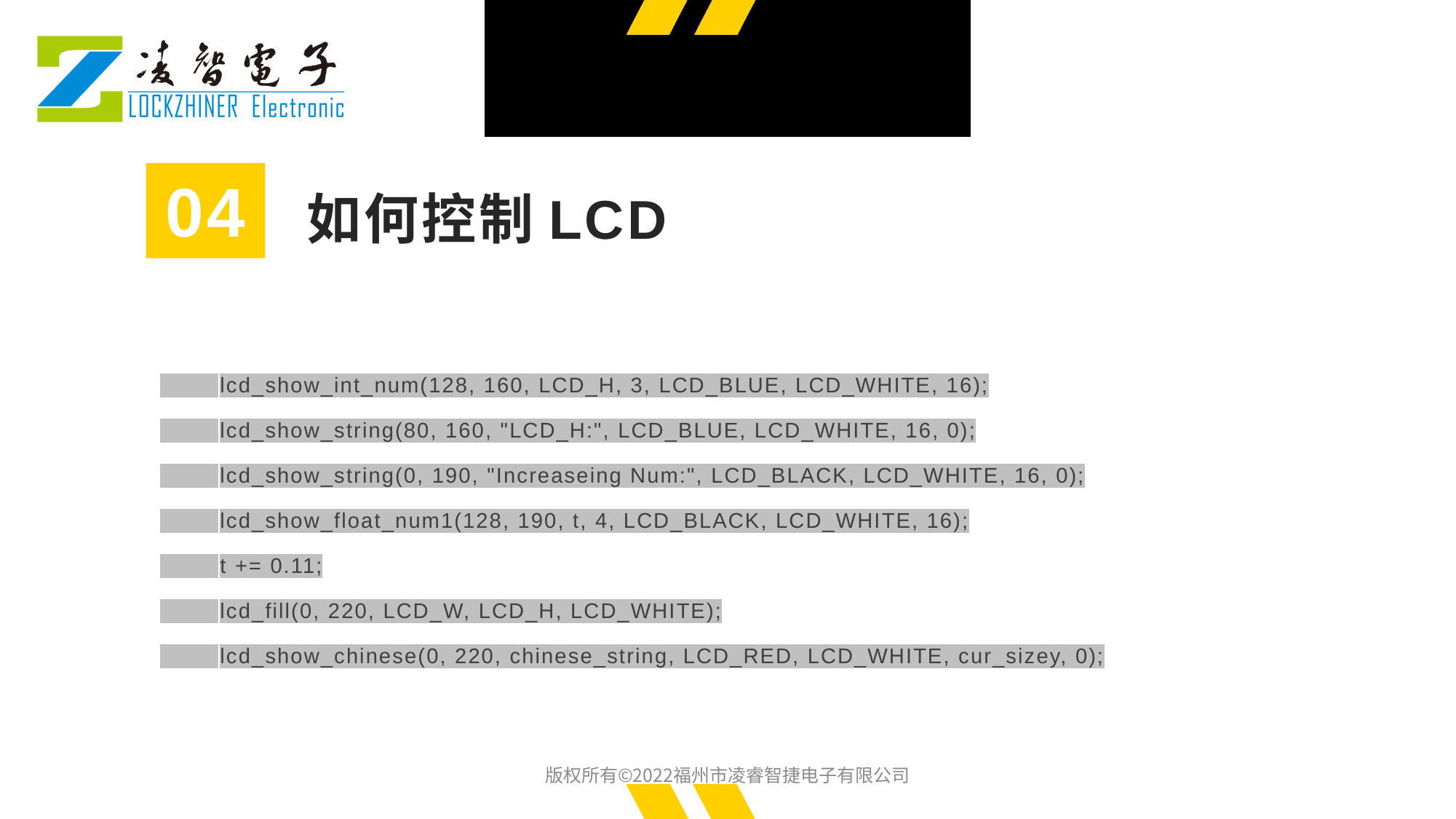

04
如何控制LCD
        lcd_show_int_num(128, 160, LCD_H, 3, LCD_BLUE, LCD_WHITE, 16);
        lcd_show_string(80, 160, "LCD_H:", LCD_BLUE, LCD_WHITE, 16, 0);
        lcd_show_string(0, 190, "Increaseing Num:", LCD_BLACK, LCD_WHITE, 16, 0);
        lcd_show_float_num1(128, 190, t, 4, LCD_BLACK, LCD_WHITE, 16);
        t += 0.11;
        lcd_fill(0, 220, LCD_W, LCD_H, LCD_WHITE);
        lcd_show_chinese(0, 220, chinese_string, LCD_RED, LCD_WHITE, cur_sizey, 0);
版权所有©2022福州市凌睿智捷电子有限公司
15